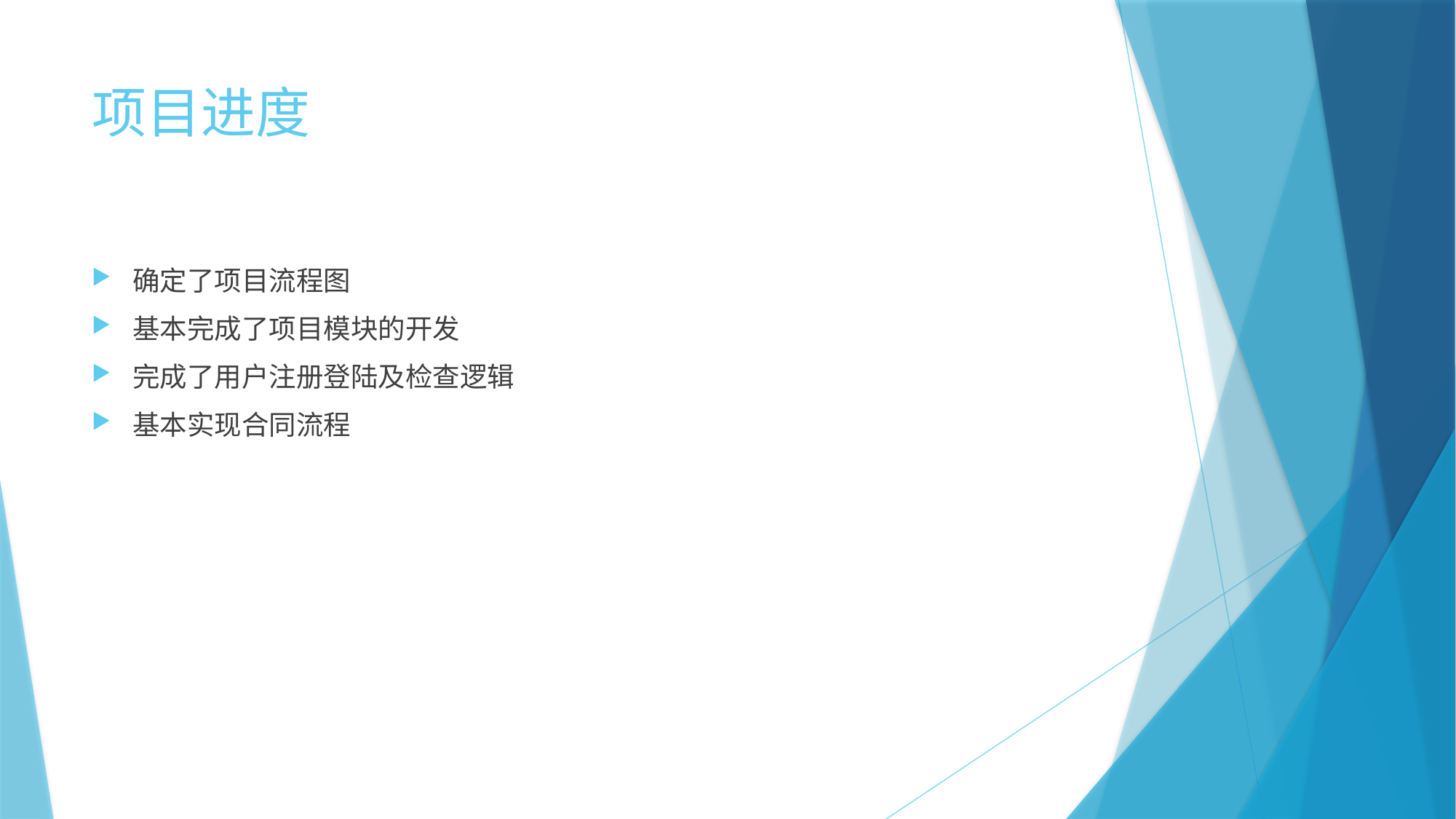

# 项目进度
确定了项目流程图
基本完成了项目模块的开发
完成了用户注册登陆及检查逻辑
基本实现合同流程